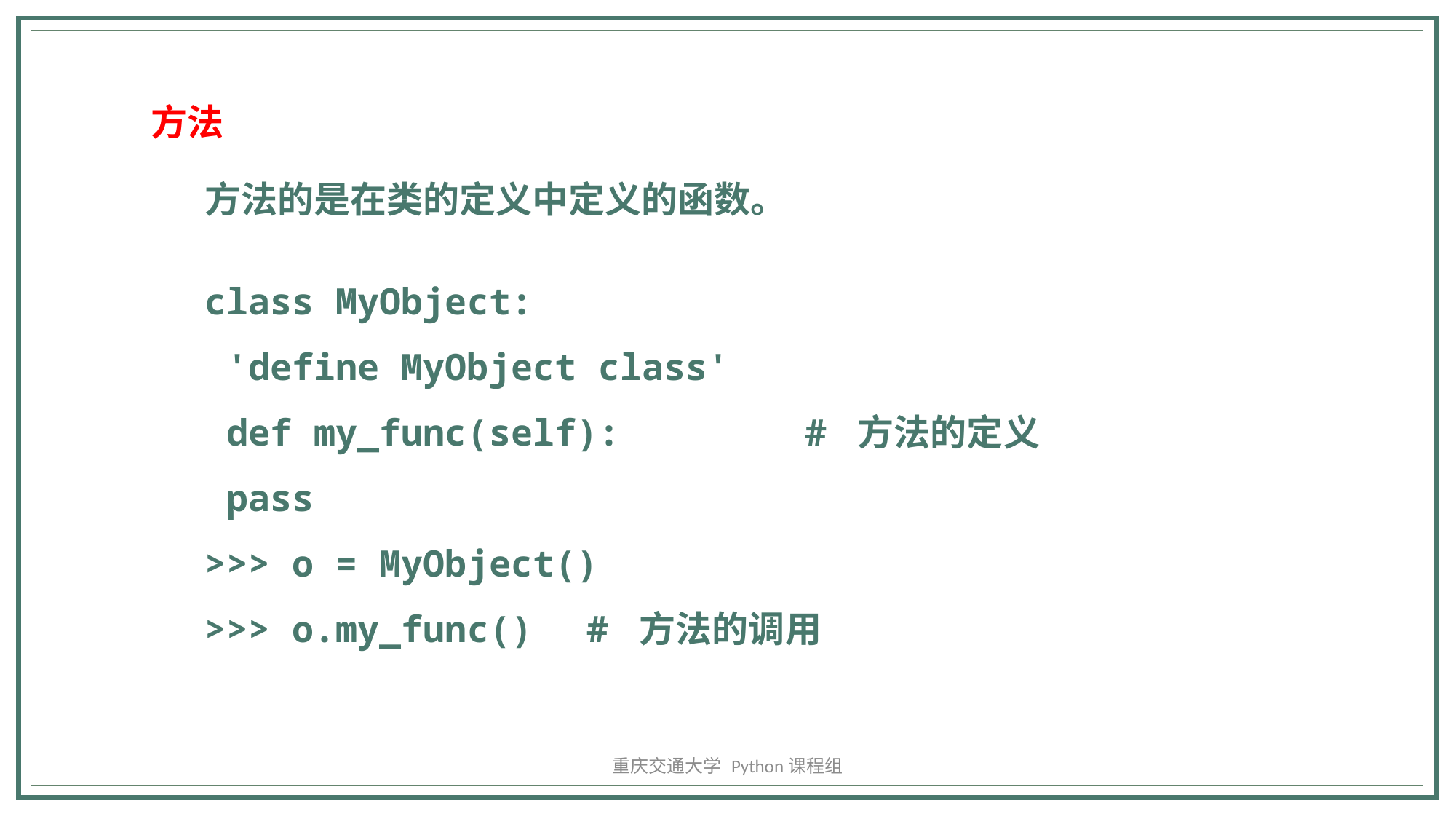

方法
方法的是在类的定义中定义的函数。
class MyObject:
 'define MyObject class'
 def my_func(self): 		# 方法的定义
 pass
>>> o = MyObject()
>>> o.my_func()	# 方法的调用
重庆交通大学 Python课程组